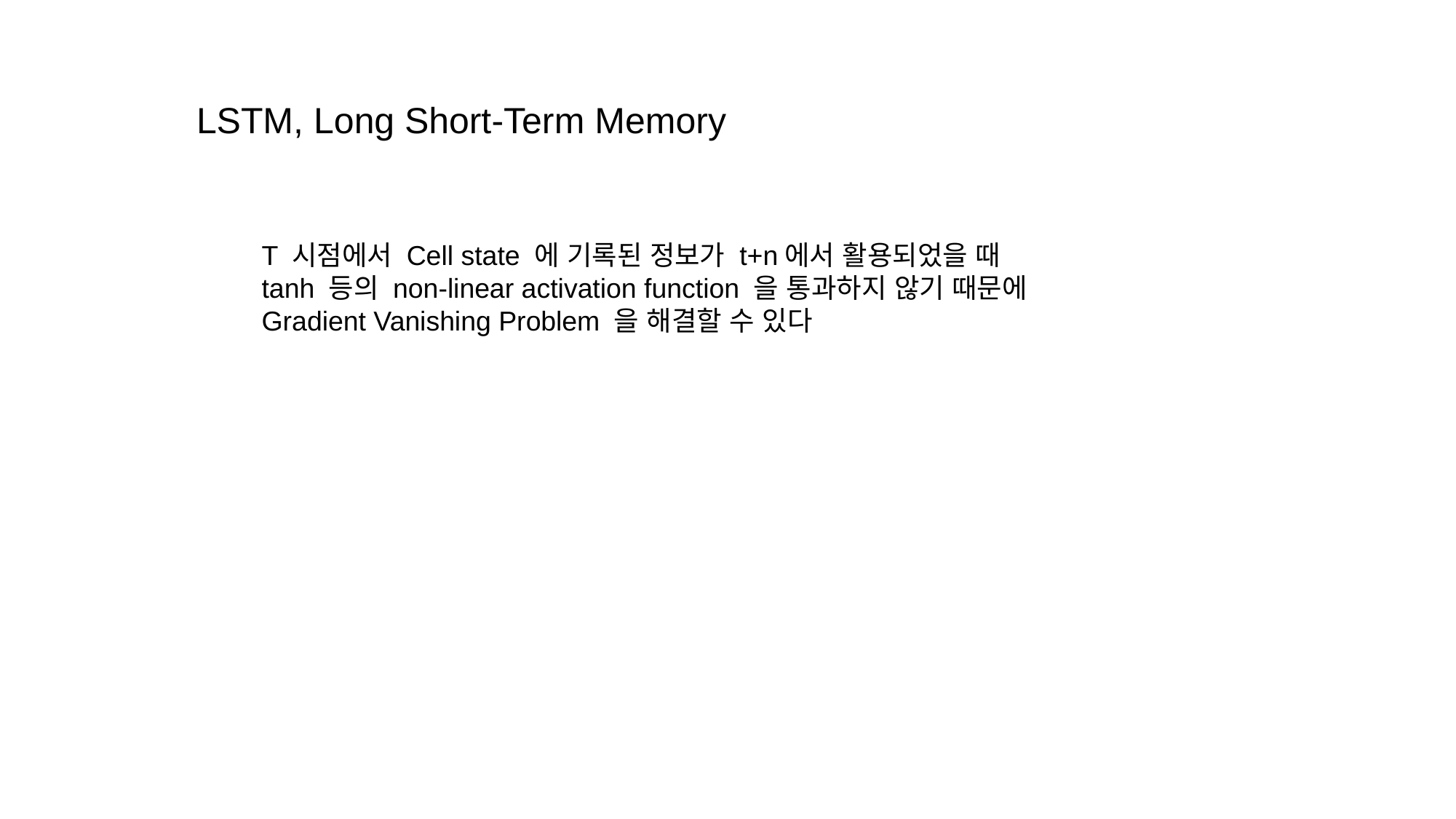

LSTM, Long Short-Term Memory
T 시점에서 Cell state 에 기록된 정보가 t+n에서 활용되었을 때
tanh 등의 non-linear activation function 을 통과하지 않기 때문에
Gradient Vanishing Problem 을 해결할 수 있다